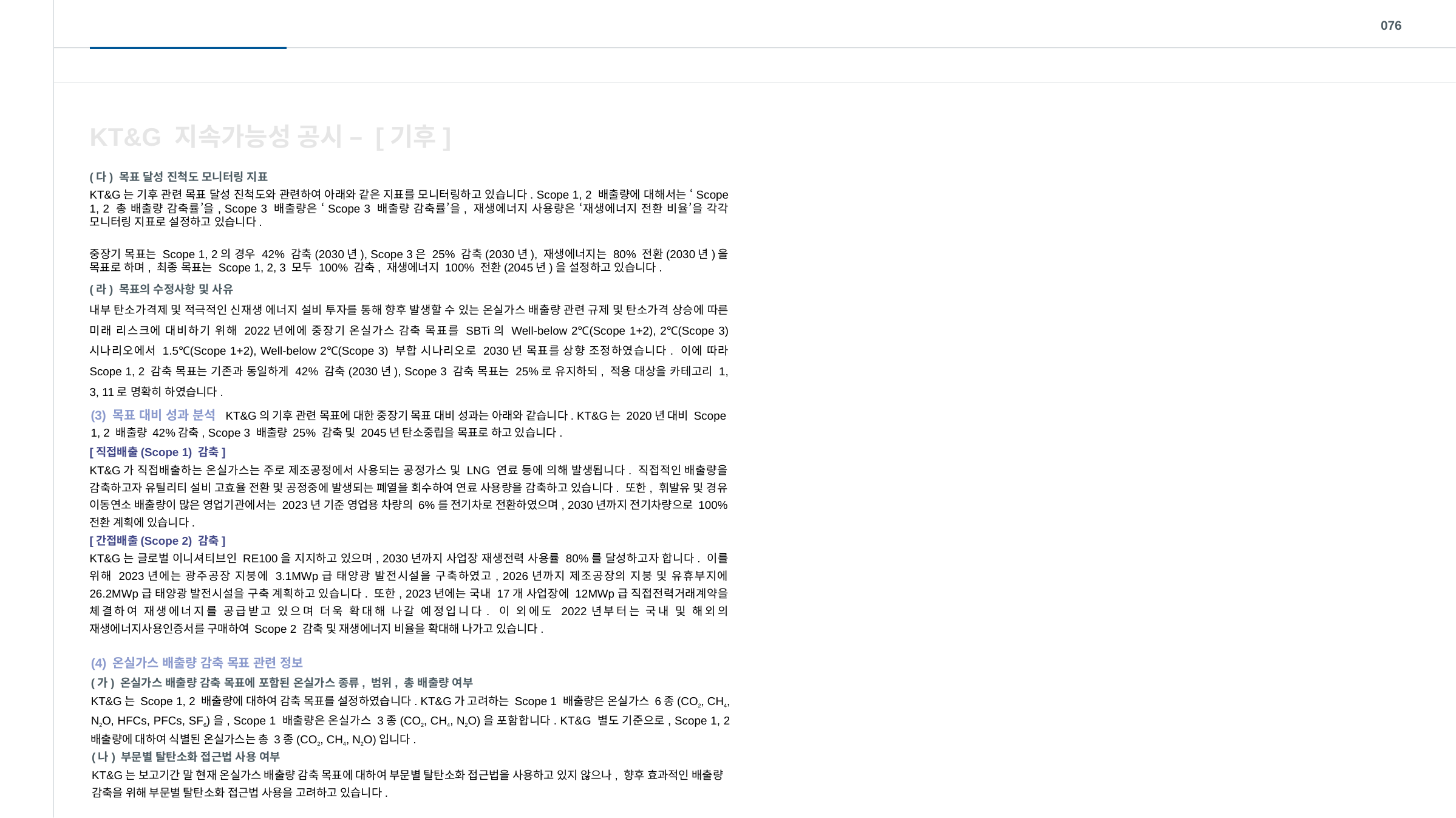

076
KT&G 지속가능성 공시 – [기후]
(다) 목표 달성 진척도 모니터링 지표
KT&G는 기후 관련 목표 달성 진척도와 관련하여 아래와 같은 지표를 모니터링하고 있습니다. Scope 1, 2 배출량에 대해서는 ‘Scope 1, 2 총 배출량 감축률’을, Scope 3 배출량은 ‘Scope 3 배출량 감축률’을, 재생에너지 사용량은 ‘재생에너지 전환 비율’을 각각 모니터링 지표로 설정하고 있습니다.
중장기 목표는 Scope 1, 2의 경우 42% 감축(2030년), Scope 3은 25% 감축(2030년), 재생에너지는 80% 전환(2030년)을 목표로 하며, 최종 목표는 Scope 1, 2, 3 모두 100% 감축, 재생에너지 100% 전환(2045년)을 설정하고 있습니다.
(라) 목표의 수정사항 및 사유
내부 탄소가격제 및 적극적인 신재생 에너지 설비 투자를 통해 향후 발생할 수 있는 온실가스 배출량 관련 규제 및 탄소가격 상승에 따른 미래 리스크에 대비하기 위해 2022년에에 중장기 온실가스 감축 목표를 SBTi의 Well-below 2℃(Scope 1+2), 2℃(Scope 3) 시나리오에서 1.5℃(Scope 1+2), Well-below 2℃(Scope 3) 부합 시나리오로 2030년 목표를 상향 조정하였습니다. 이에 따라 Scope 1, 2 감축 목표는 기존과 동일하게 42% 감축(2030년), Scope 3 감축 목표는 25%로 유지하되, 적용 대상을 카테고리 1, 3, 11로 명확히 하였습니다.

(3) 목표 대비 성과 분석  KT&G의 기후 관련 목표에 대한 중장기 목표 대비 성과는 아래와 같습니다. KT&G는 2020년 대비 Scope 1, 2 배출량 42%감축, Scope 3 배출량 25% 감축 및 2045년 탄소중립을 목표로 하고 있습니다.
[직접배출(Scope 1) 감축]
KT&G가 직접배출하는 온실가스는 주로 제조공정에서 사용되는 공정가스 및 LNG 연료 등에 의해 발생됩니다. 직접적인 배출량을 감축하고자 유틸리티 설비 고효율 전환 및 공정중에 발생되는 폐열을 회수하여 연료 사용량을 감축하고 있습니다. 또한, 휘발유 및 경유 이동연소 배출량이 많은 영업기관에서는 2023년 기준 영업용 차량의 6%를 전기차로 전환하였으며, 2030년까지 전기차량으로 100% 전환 계획에 있습니다.
[간접배출(Scope 2) 감축]
KT&G는 글로벌 이니셔티브인 RE100을 지지하고 있으며, 2030년까지 사업장 재생전력 사용률 80%를 달성하고자 합니다. 이를 위해 2023년에는 광주공장 지붕에 3.1MWp급 태양광 발전시설을 구축하였고, 2026년까지 제조공장의 지붕 및 유휴부지에 26.2MWp급 태양광 발전시설을 구축 계획하고 있습니다. 또한, 2023년에는 국내 17개 사업장에 12MWp급 직접전력거래계약을 체결하여 재생에너지를 공급받고 있으며 더욱 확대해 나갈 예정입니다. 이 외에도 2022년부터는 국내 및 해외의 재생에너지사용인증서를 구매하여 Scope 2 감축 및 재생에너지 비율을 확대해 나가고 있습니다.
(4) 온실가스 배출량 감축 목표 관련 정보
(가) 온실가스 배출량 감축 목표에 포함된 온실가스 종류, 범위, 총 배출량 여부
KT&G는 Scope 1, 2 배출량에 대하여 감축 목표를 설정하였습니다. KT&G가 고려하는 Scope 1 배출량은 온실가스 6종(CO2, CH4, N2O, HFCs, PFCs, SF6)을, Scope 1 배출량은 온실가스 3종(CO2, CH4, N2O)을 포함합니다. KT&G 별도 기준으로, Scope 1, 2 배출량에 대하여 식별된 온실가스는 총 3종(CO2, CH4, N2O)입니다.
(나) 부문별 탈탄소화 접근법 사용 여부
KT&G는 보고기간 말 현재 온실가스 배출량 감축 목표에 대하여 부문별 탈탄소화 접근법을 사용하고 있지 않으나, 향후 효과적인 배출량 감축을 위해 부문별 탈탄소화 접근법 사용을 고려하고 있습니다.